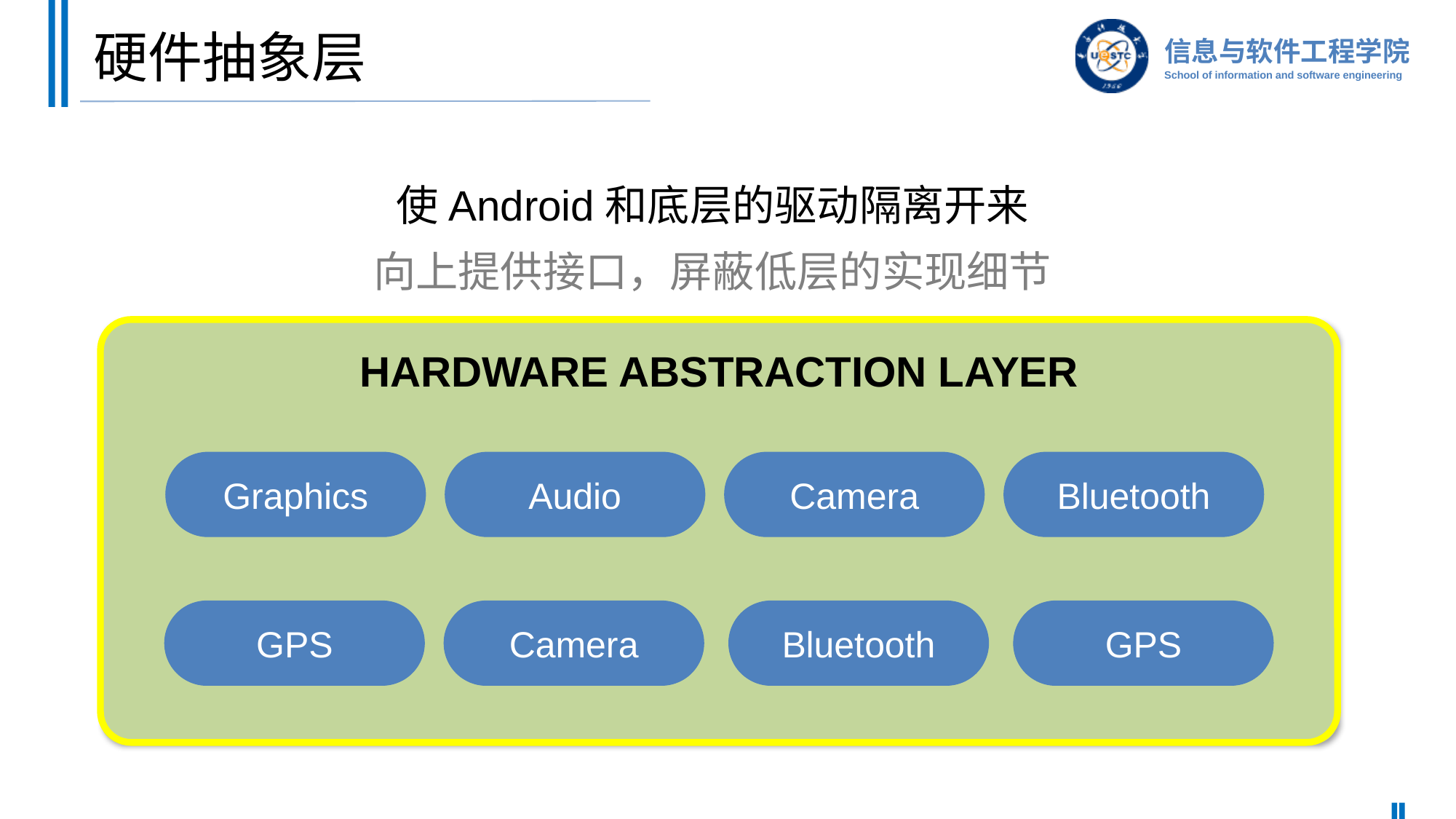

# 硬件抽象层
使Android和底层的驱动隔离开来
向上提供接口，屏蔽低层的实现细节

HARDWARE ABSTRACTION LAYER
Graphics
Audio
Camera
Bluetooth
GPS
Camera
Bluetooth
GPS